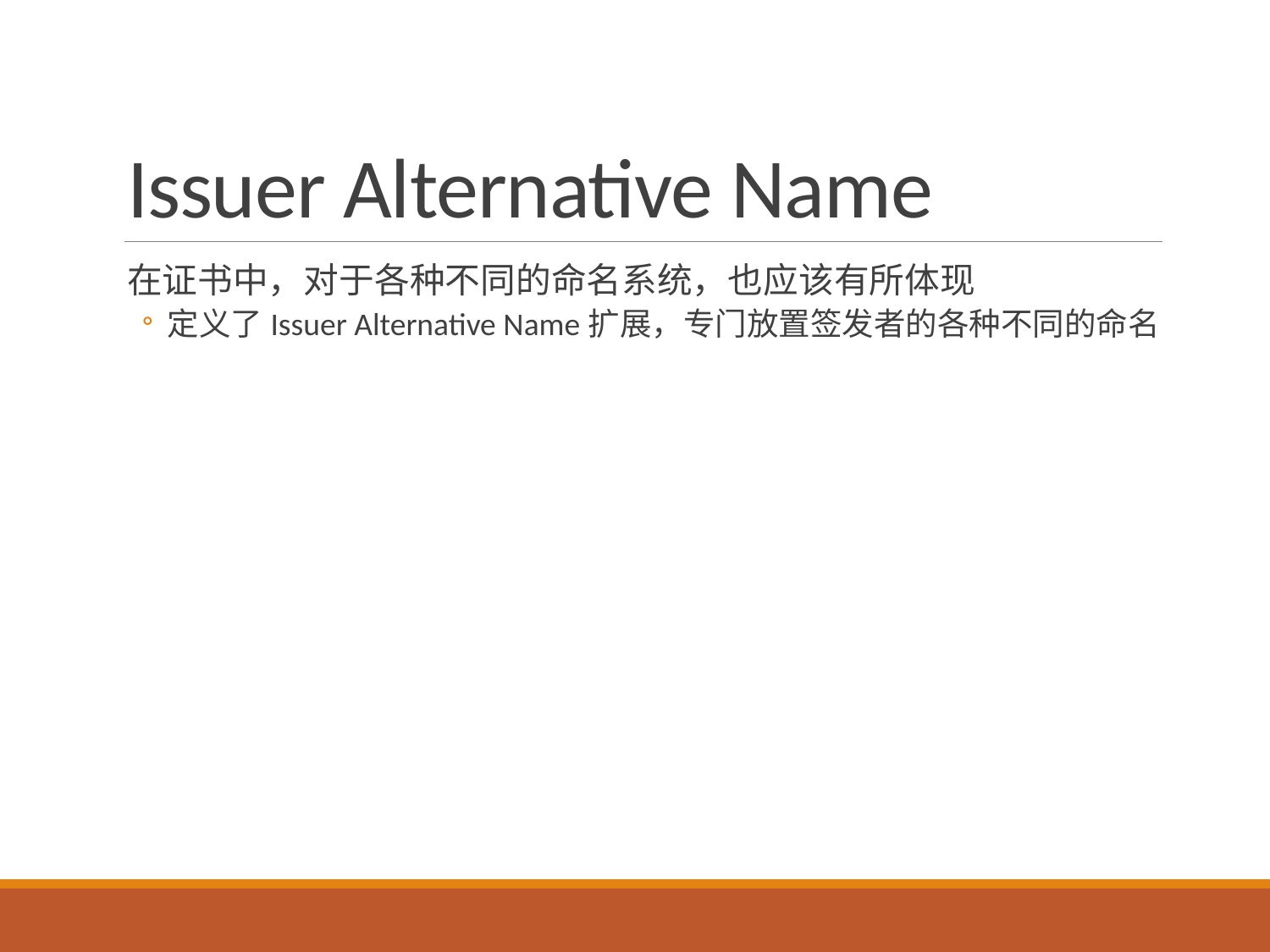

# Issuer Alternative Name
在证书中，对于各种不同的命名系统，也应该有所体现
定义了Issuer Alternative Name扩展，专门放置签发者的各种不同的命名
61